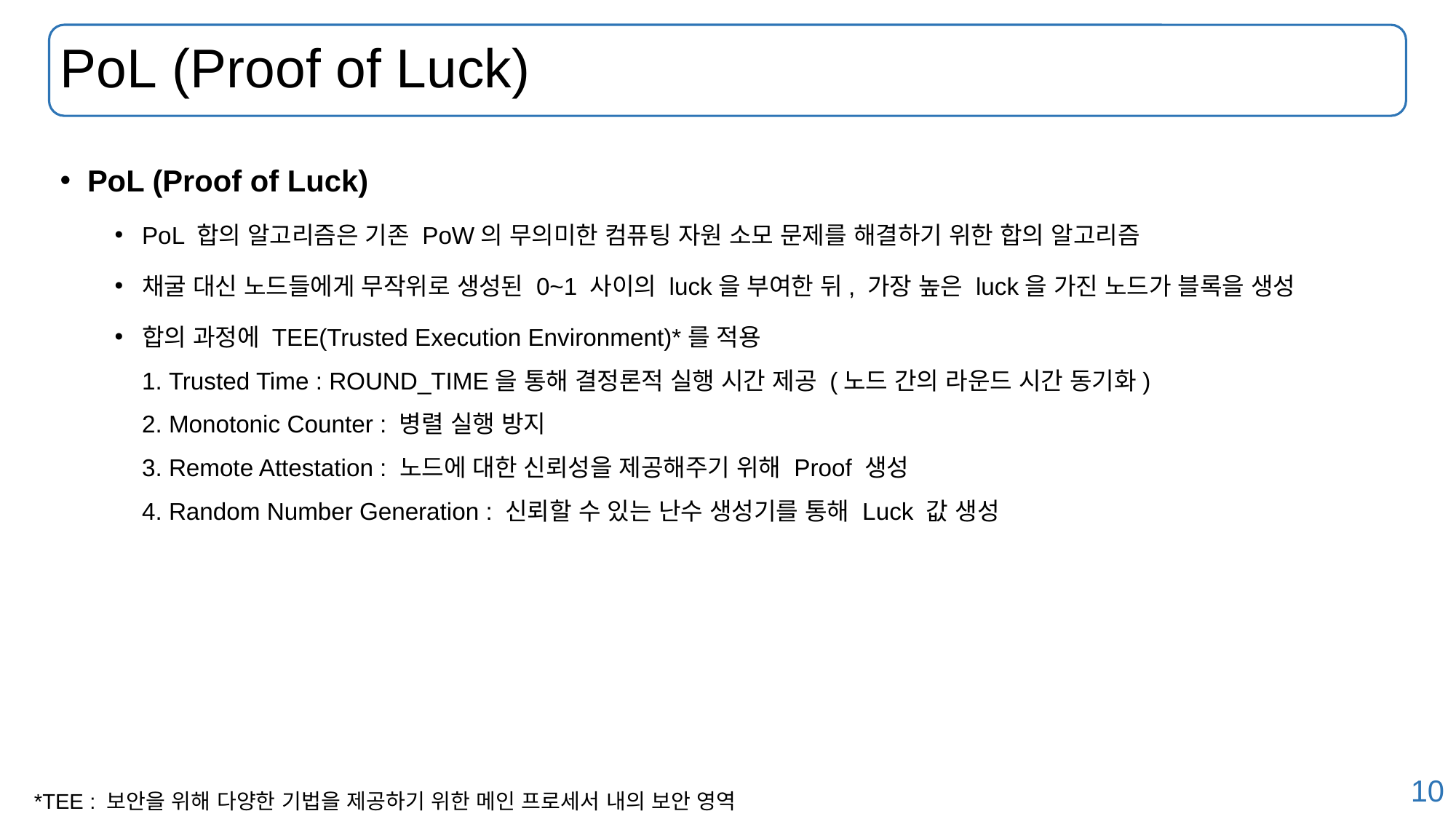

# PoL (Proof of Luck)
PoL (Proof of Luck)
PoL 합의 알고리즘은 기존 PoW의 무의미한 컴퓨팅 자원 소모 문제를 해결하기 위한 합의 알고리즘
채굴 대신 노드들에게 무작위로 생성된 0~1 사이의 luck을 부여한 뒤, 가장 높은 luck을 가진 노드가 블록을 생성
합의 과정에 TEE(Trusted Execution Environment)*를 적용
1. Trusted Time : ROUND_TIME을 통해 결정론적 실행 시간 제공 (노드 간의 라운드 시간 동기화)
2. Monotonic Counter : 병렬 실행 방지
3. Remote Attestation : 노드에 대한 신뢰성을 제공해주기 위해 Proof 생성
4. Random Number Generation : 신뢰할 수 있는 난수 생성기를 통해 Luck 값 생성
*TEE : 보안을 위해 다양한 기법을 제공하기 위한 메인 프로세서 내의 보안 영역